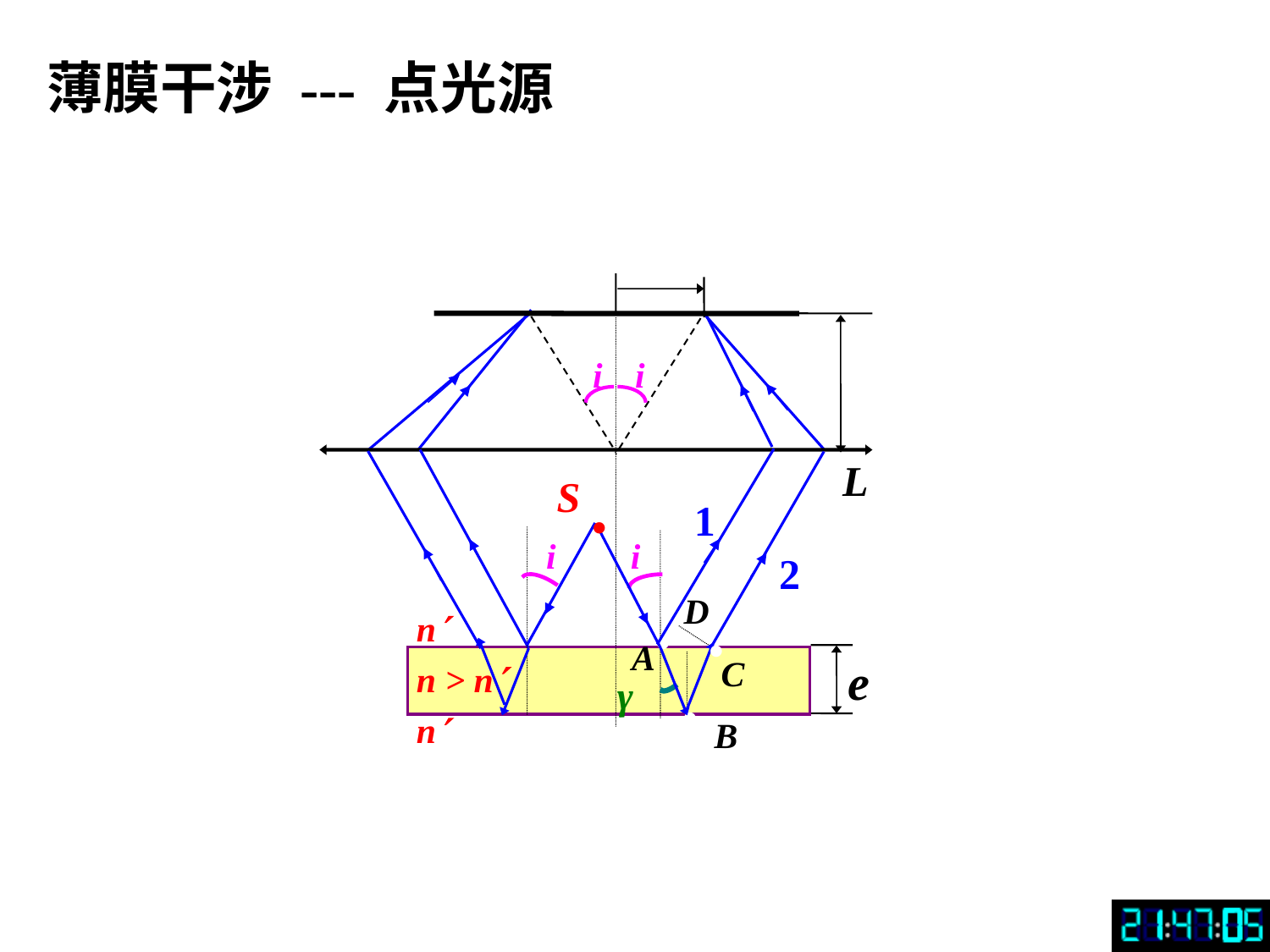

薄膜干涉 --- 点光源
 r环
o
P

 f
i

i

L
 ·
S
1

i
i
2

·
D
得
·
·
n′

n > n′
n′

A

 e

 C

γ
·

B
得